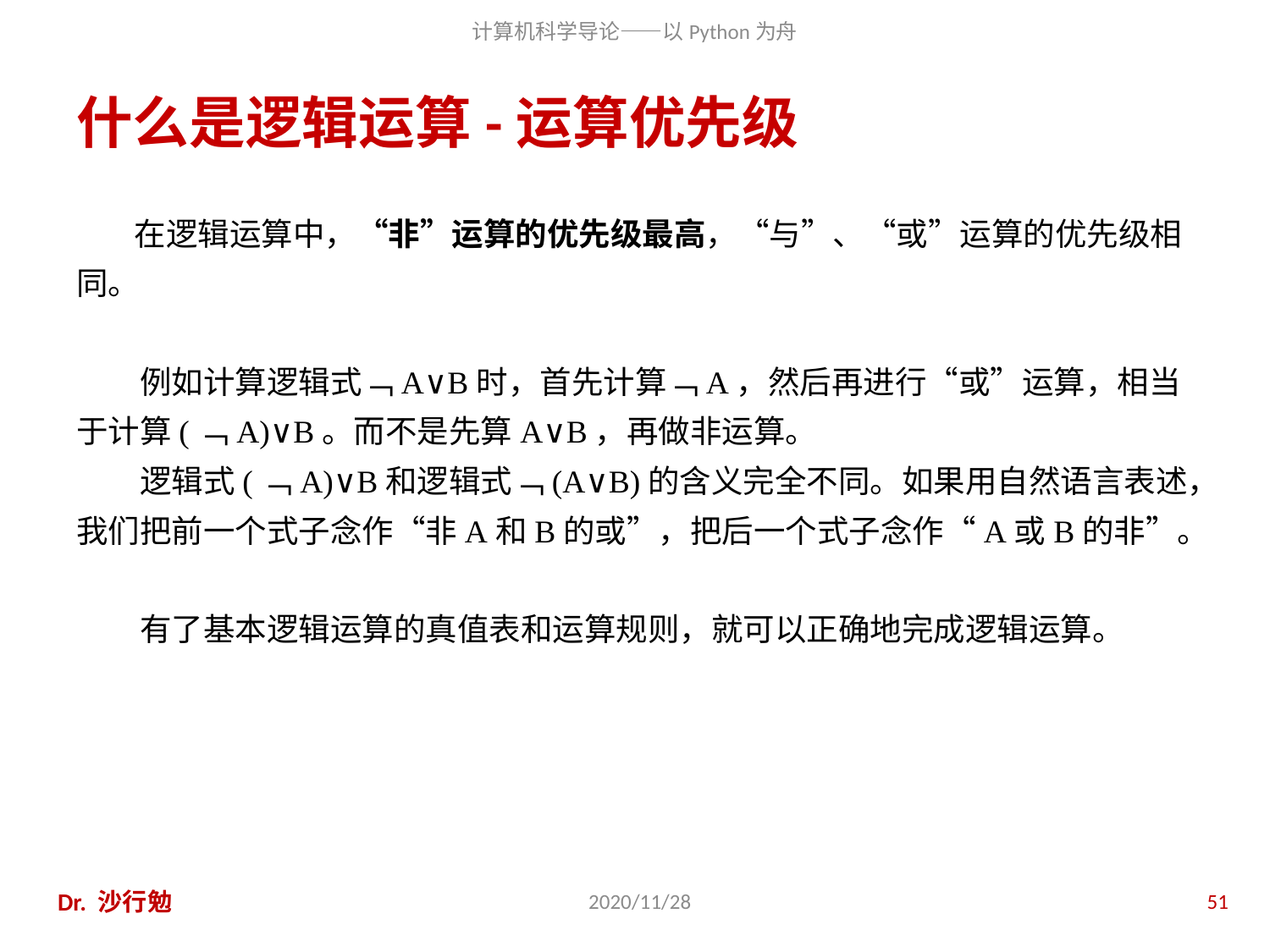

# 什么是逻辑运算-运算优先级
       在逻辑运算中，“非”运算的优先级最高，“与”、“或”运算的优先级相同。

例如计算逻辑式﹁A∨B时，首先计算﹁A，然后再进行“或”运算，相当于计算(﹁A)∨B。而不是先算A∨B，再做非运算。
逻辑式(﹁A)∨B和逻辑式﹁(A∨B)的含义完全不同。如果用自然语言表述，我们把前一个式子念作“非A和B的或”，把后一个式子念作“A或B的非”。

有了基本逻辑运算的真值表和运算规则，就可以正确地完成逻辑运算。

Dr. 沙行勉
2020/11/28
51